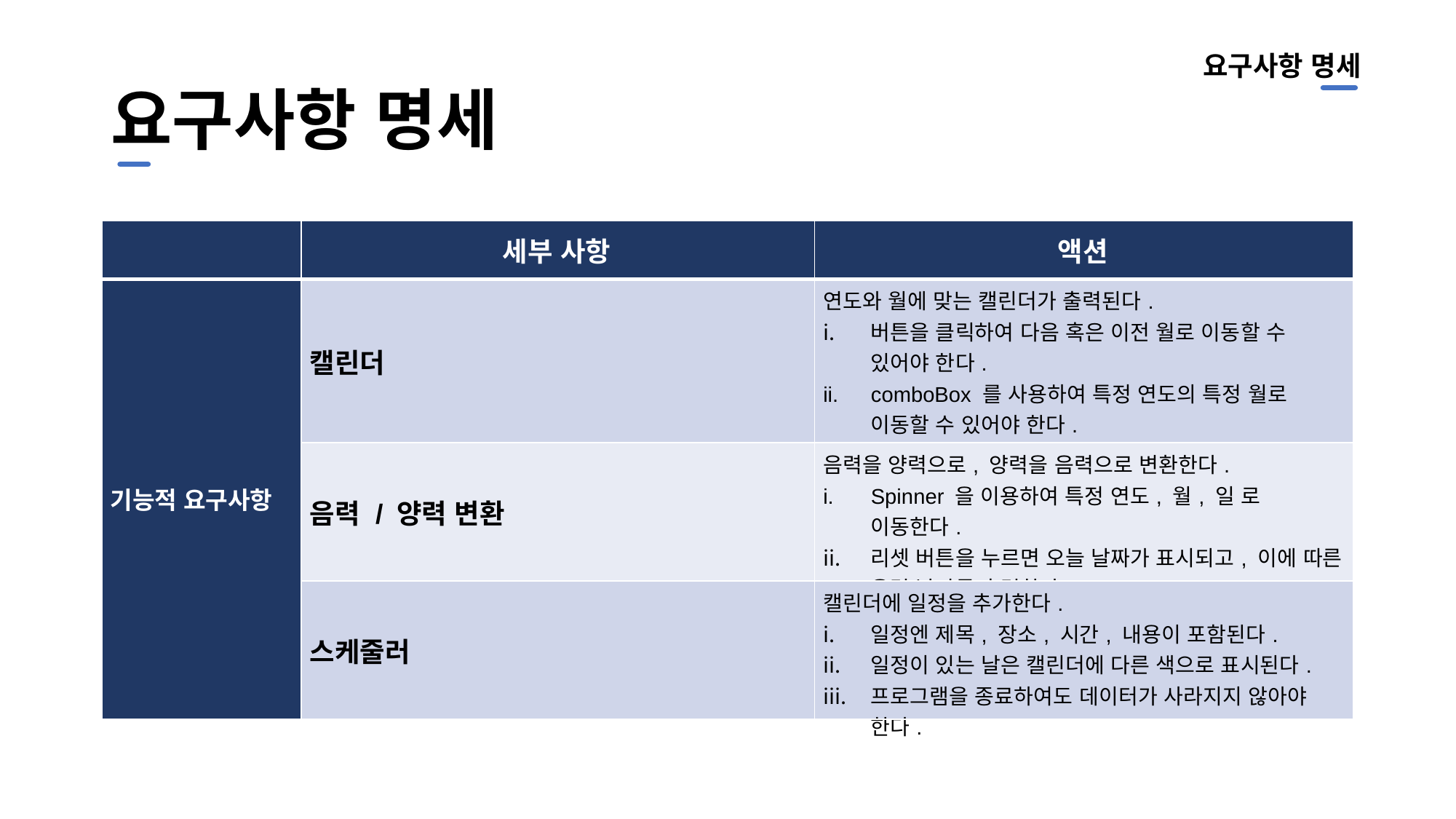

# 요구사항 명세
요구사항 명세
|  | 세부 사항 | 액션 |
| --- | --- | --- |
| 기능적 요구사항 | 캘린더 | 연도와 월에 맞는 캘린더가 출력된다. 버튼을 클릭하여 다음 혹은 이전 월로 이동할 수 있어야 한다. comboBox 를 사용하여 특정 연도의 특정 월로 이동할 수 있어야 한다. 휴일과 일요일은 빨간색으로 표기한다. |
|  | 음력 / 양력 변환 | 음력을 양력으로, 양력을 음력으로 변환한다. Spinner 을 이용하여 특정 연도, 월, 일 로 이동한다. 리셋 버튼을 누르면 오늘 날짜가 표시되고, 이에 따른 음력 날짜를 출력한다. |
|  | 스케줄러 | 캘린더에 일정을 추가한다. 일정엔 제목, 장소, 시간, 내용이 포함된다. 일정이 있는 날은 캘린더에 다른 색으로 표시된다. 프로그램을 종료하여도 데이터가 사라지지 않아야 한다. |